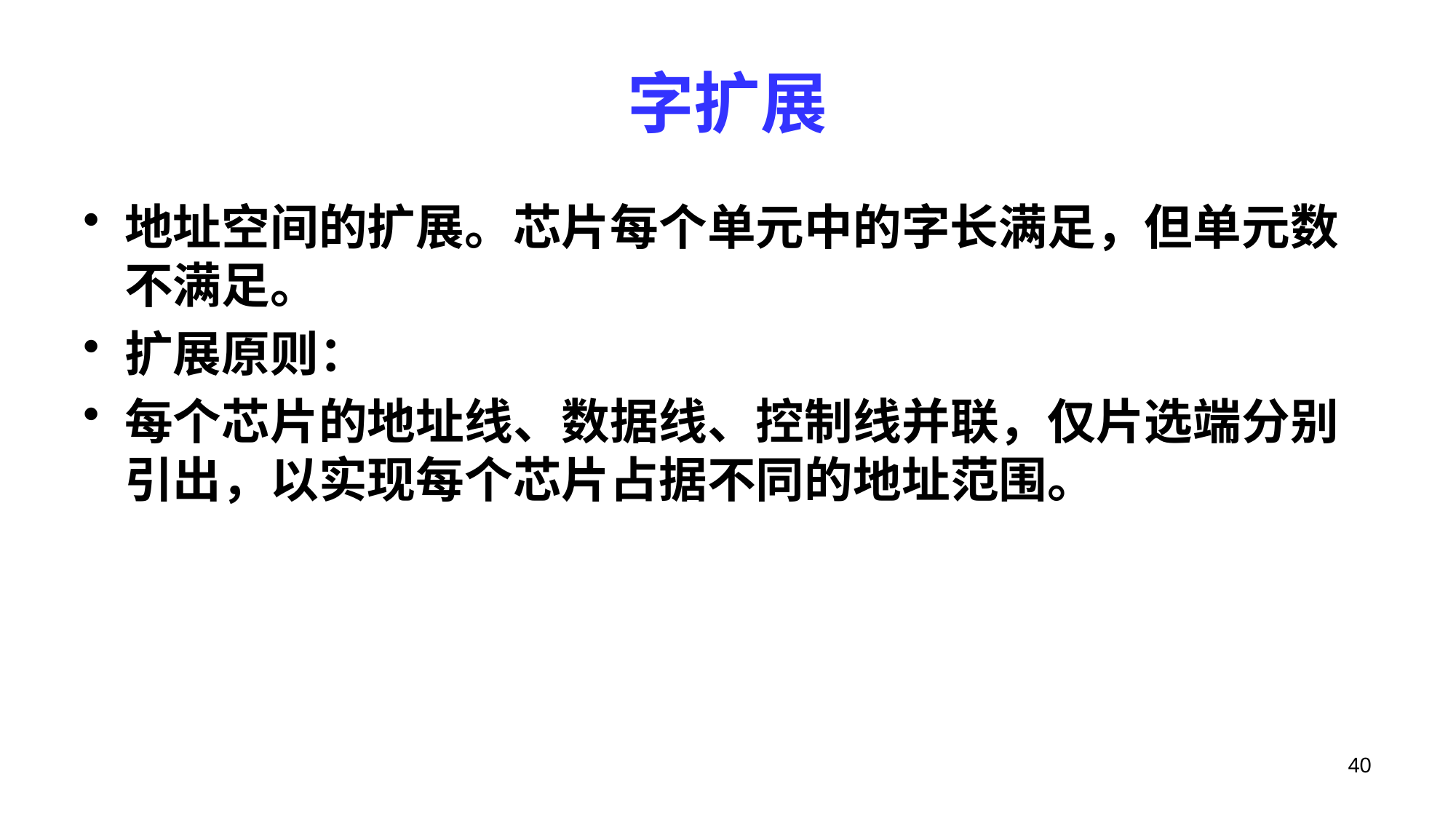

# 字扩展
地址空间的扩展。芯片每个单元中的字长满足，但单元数不满足。
扩展原则：
每个芯片的地址线、数据线、控制线并联，仅片选端分别引出，以实现每个芯片占据不同的地址范围。
40